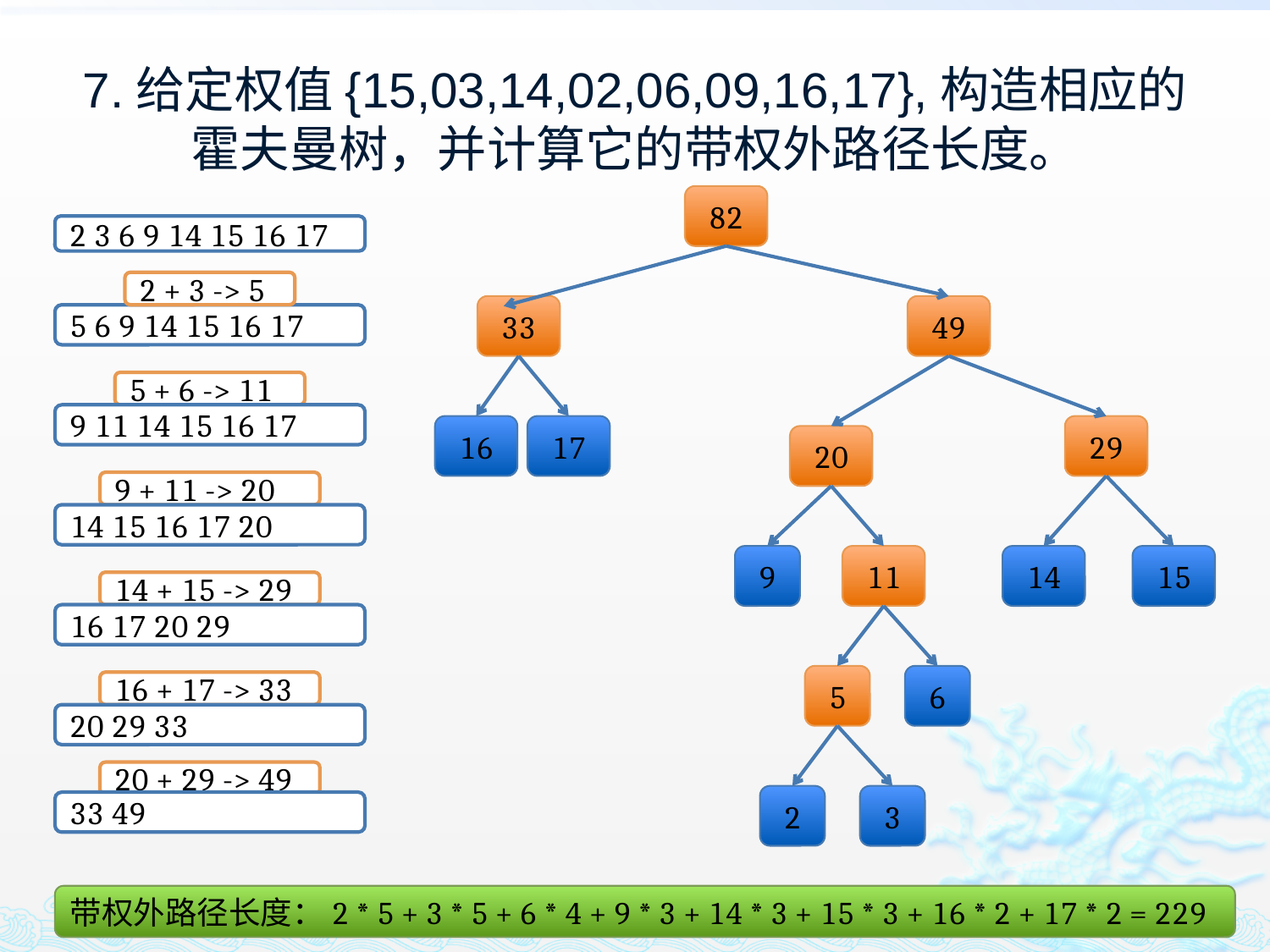

# 7.给定权值{15,03,14,02,06,09,16,17},构造相应的霍夫曼树，并计算它的带权外路径长度。
82
2 3 6 9 14 15 16 17
2 + 3 -> 5
33
49
5 6 9 14 15 16 17
5 + 6 -> 11
9 11 14 15 16 17
16
17
29
20
9 + 11 -> 20
14 15 16 17 20
9
11
14
15
14 + 15 -> 29
16 17 20 29
5
6
16 + 17 -> 33
20 29 33
20 + 29 -> 49
2
3
33 49
带权外路径长度：2 * 5 + 3 * 5 + 6 * 4 + 9 * 3 + 14 * 3 + 15 * 3 + 16 * 2 + 17 * 2 = 229